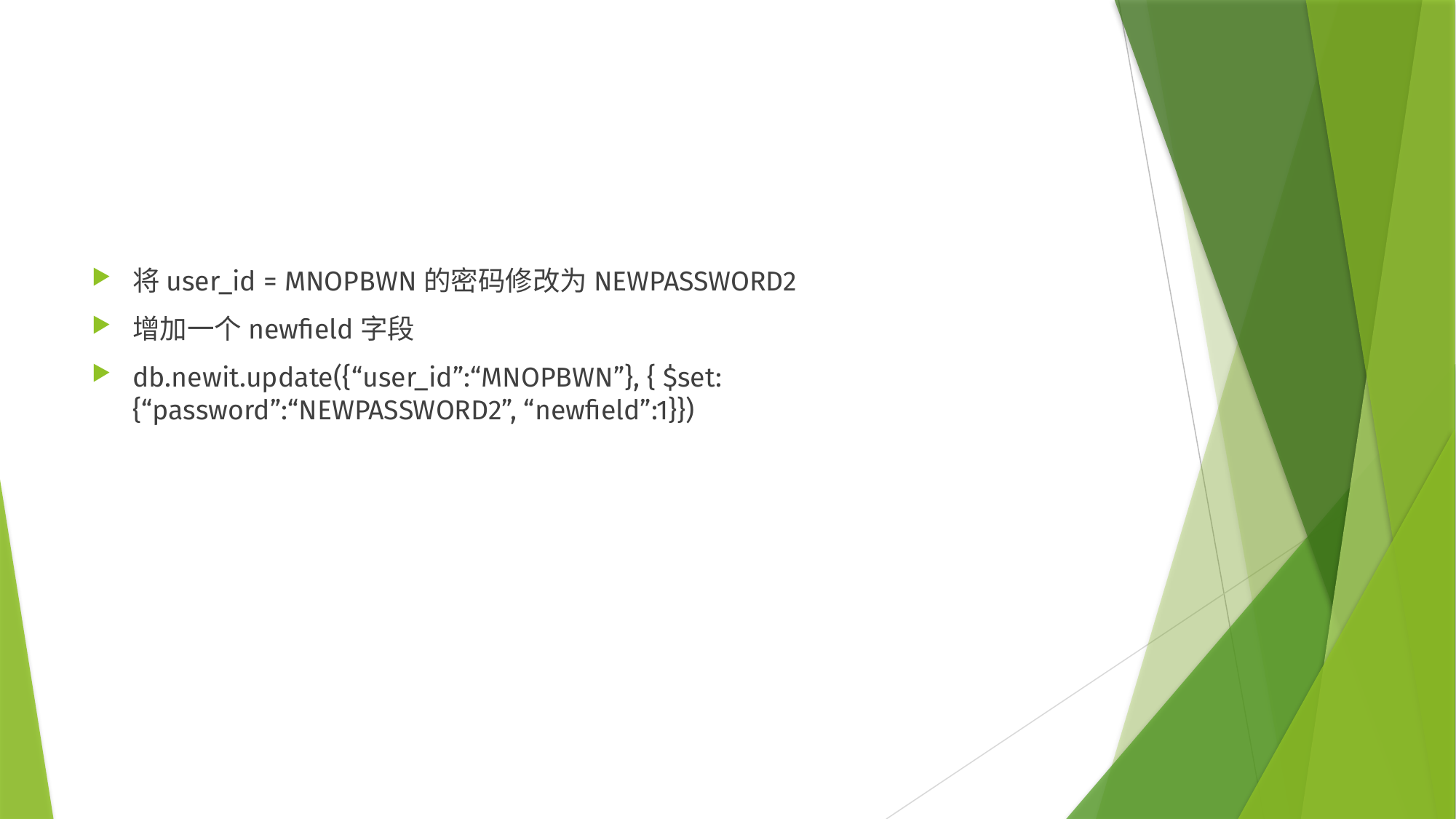

#
将user_id = MNOPBWN的密码修改为NEWPASSWORD2
增加一个newfield字段
db.newit.update({“user_id”:“MNOPBWN”}, { $set:{“password”:“NEWPASSWORD2”, “newfield”:1}})